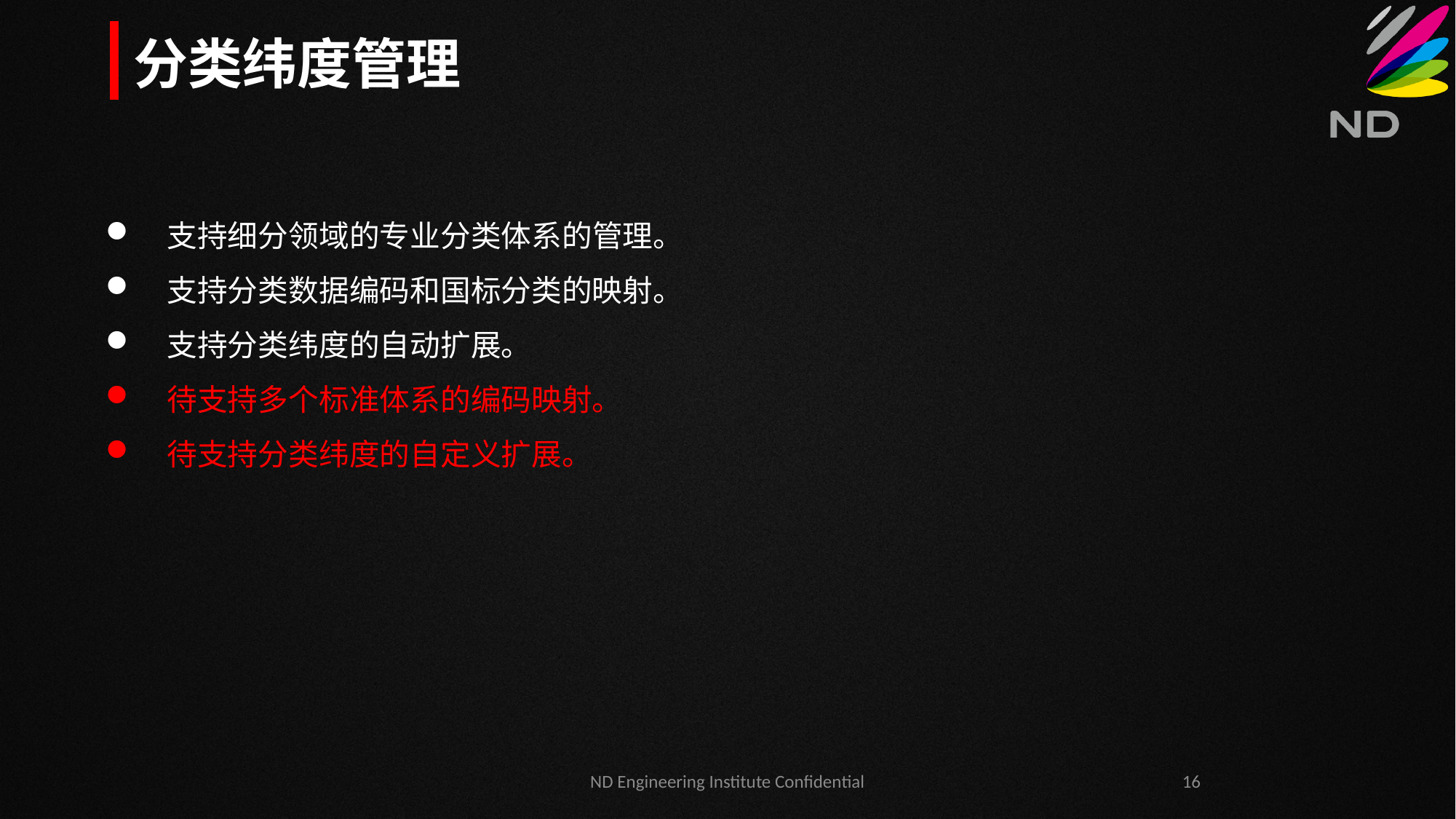

分类纬度管理
支持细分领域的专业分类体系的管理。
支持分类数据编码和国标分类的映射。
支持分类纬度的自动扩展。
待支持多个标准体系的编码映射。
待支持分类纬度的自定义扩展。
ND Engineering Institute Confidential
16